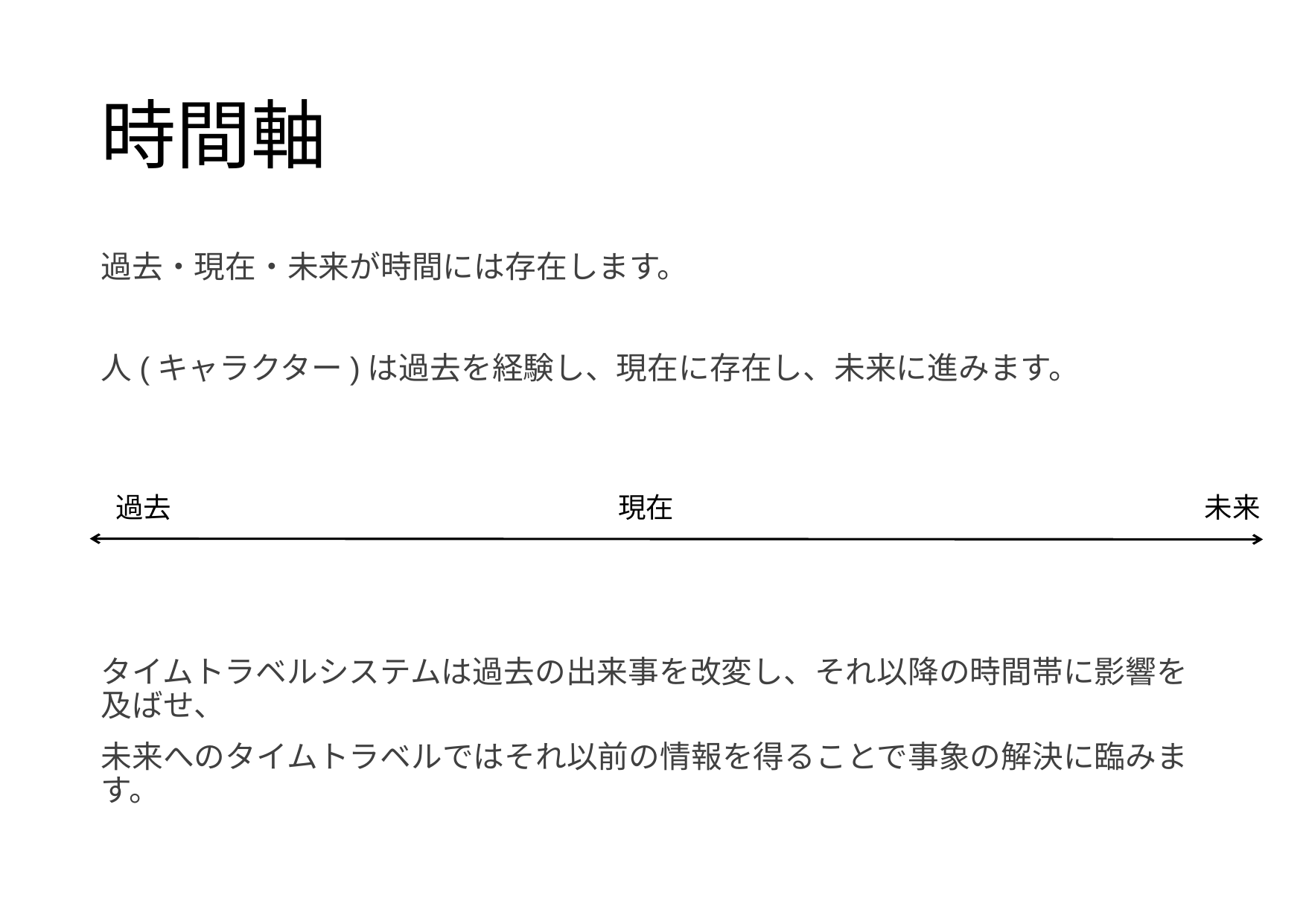

# 時間軸
過去・現在・未来が時間には存在します。

人(キャラクター)は過去を経験し、現在に存在し、未来に進みます。

タイムトラベルシステムは過去の出来事を改変し、それ以降の時間帯に影響を及ばせ、
未来へのタイムトラベルではそれ以前の情報を得ることで事象の解決に臨みます。
過去　　　　　　　　　　　　　　　　現在　　　　　　　　　　　　　　　　　　　未来